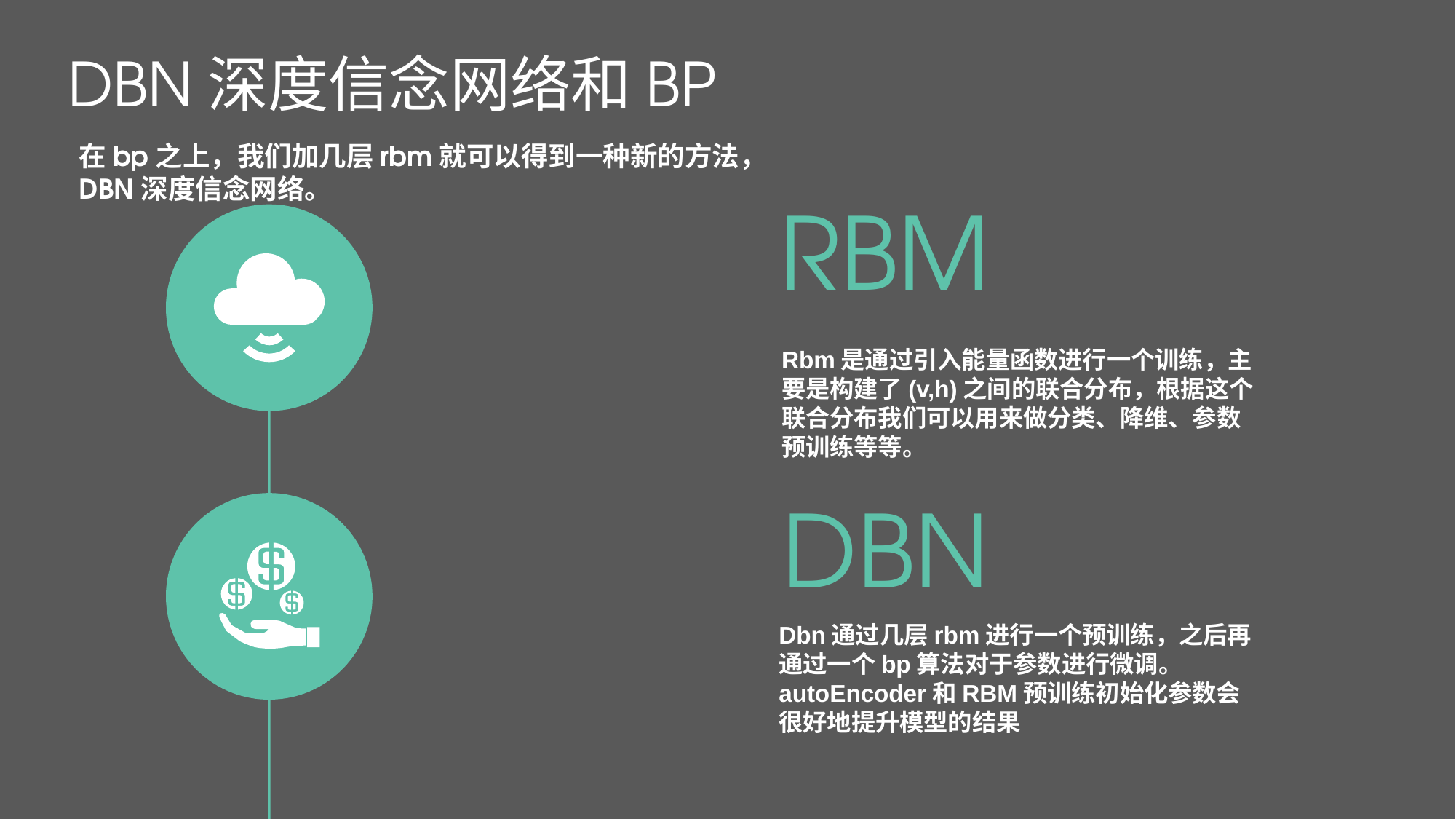

DBN深度信念网络和BP
在bp之上，我们加几层rbm就可以得到一种新的方法，DBN深度信念网络。
RBM

Rbm是通过引入能量函数进行一个训练，主要是构建了(v,h)之间的联合分布，根据这个联合分布我们可以用来做分类、降维、参数预训练等等。
DBN

Dbn通过几层rbm进行一个预训练，之后再通过一个bp算法对于参数进行微调。
autoEncoder和RBM预训练初始化参数会很好地提升模型的结果